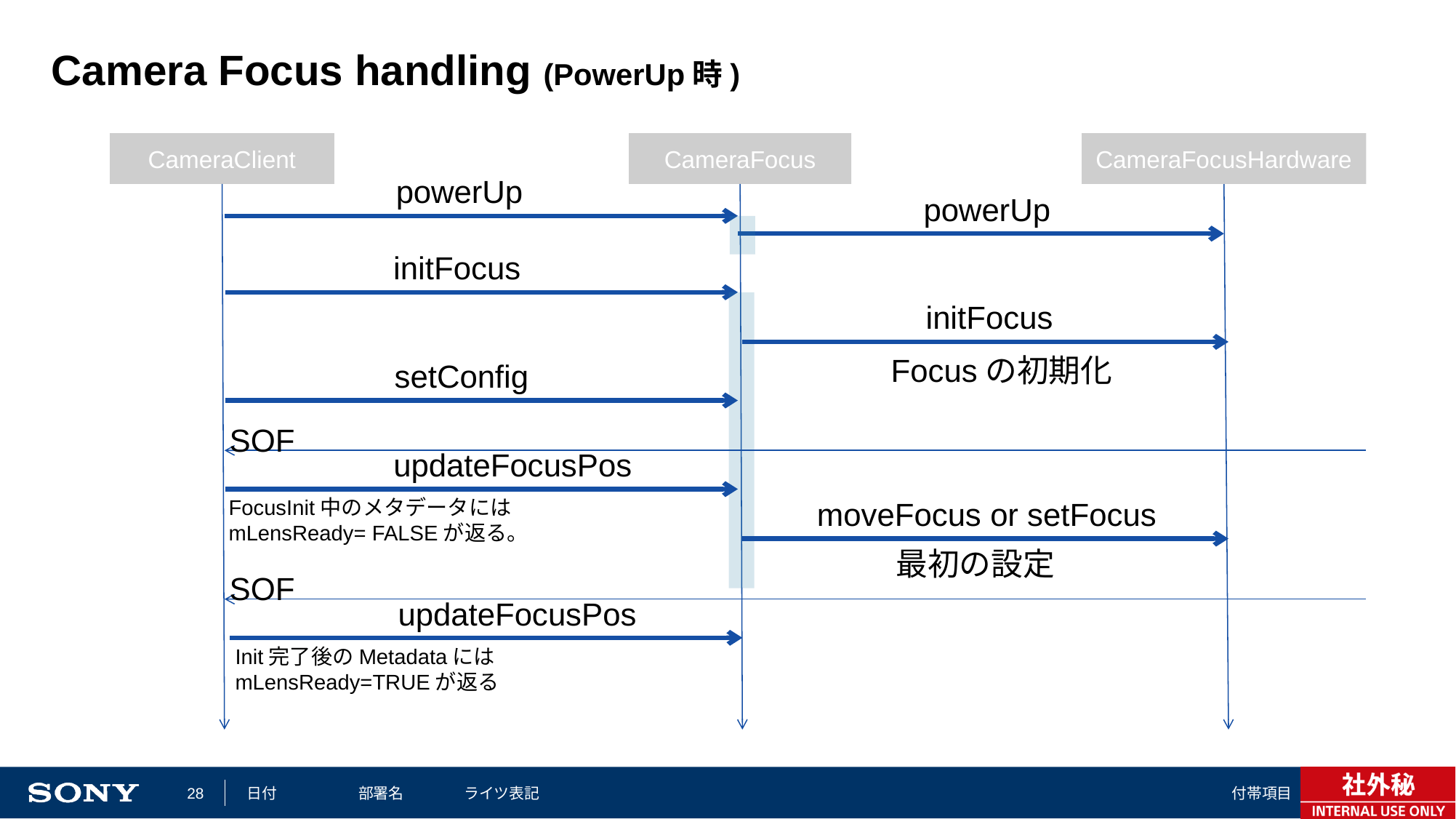

# Camera Focus handling (PowerUp時)
CameraClient
CameraFocus
CameraFocusHardware
powerUp
powerUp

initFocus

initFocus
Focusの初期化
setConfig
SOF
updateFocusPos
FocusInit中のメタデータには
mLensReady= FALSEが返る。
moveFocus or setFocus
最初の設定
SOF
updateFocusPos
Init完了後のMetadataには
mLensReady=TRUEが返る